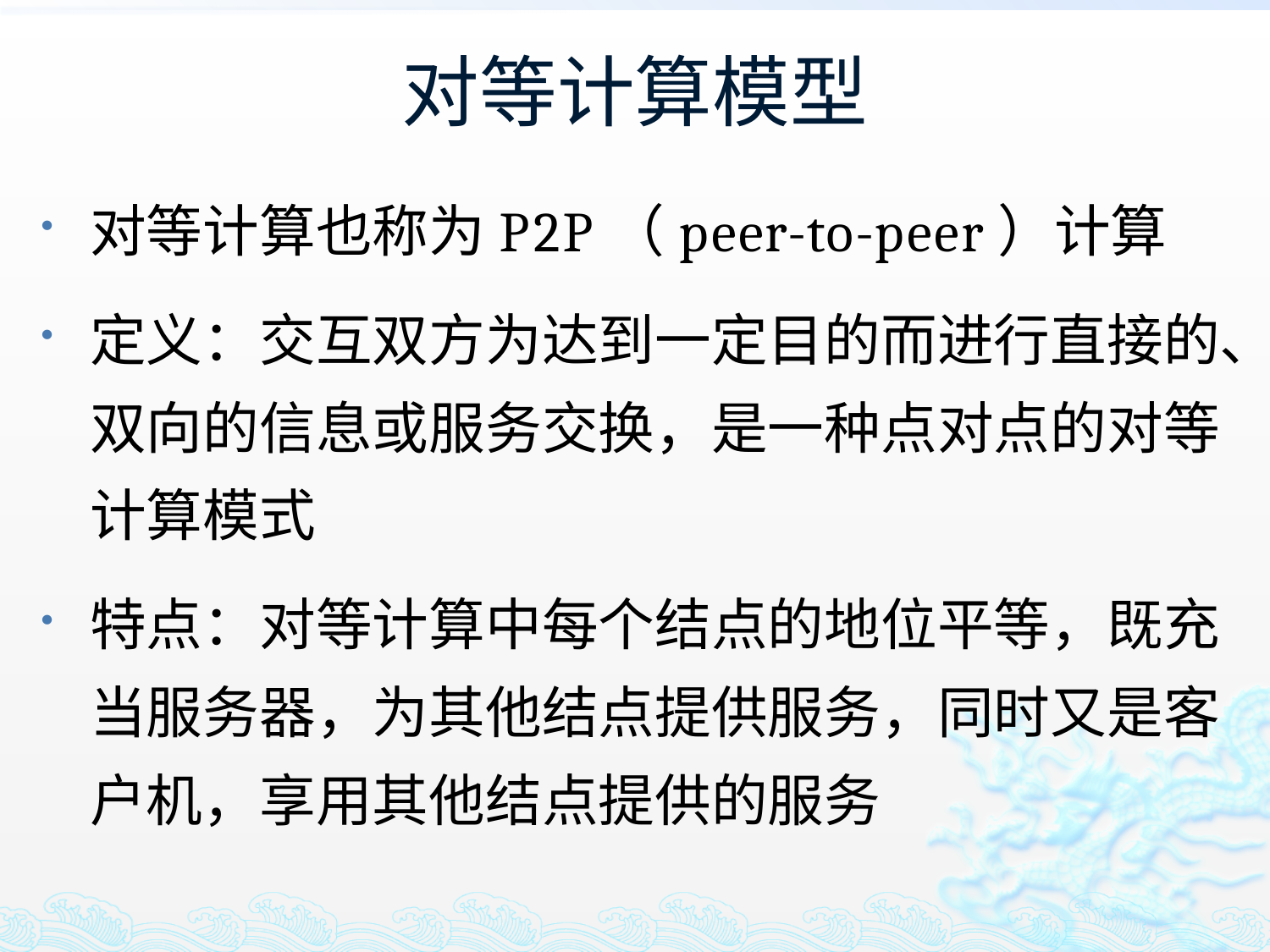

# 对等计算模型
对等计算也称为P2P（peer-to-peer）计算
定义：交互双方为达到一定目的而进行直接的、双向的信息或服务交换，是一种点对点的对等计算模式
特点：对等计算中每个结点的地位平等，既充当服务器，为其他结点提供服务，同时又是客户机，享用其他结点提供的服务